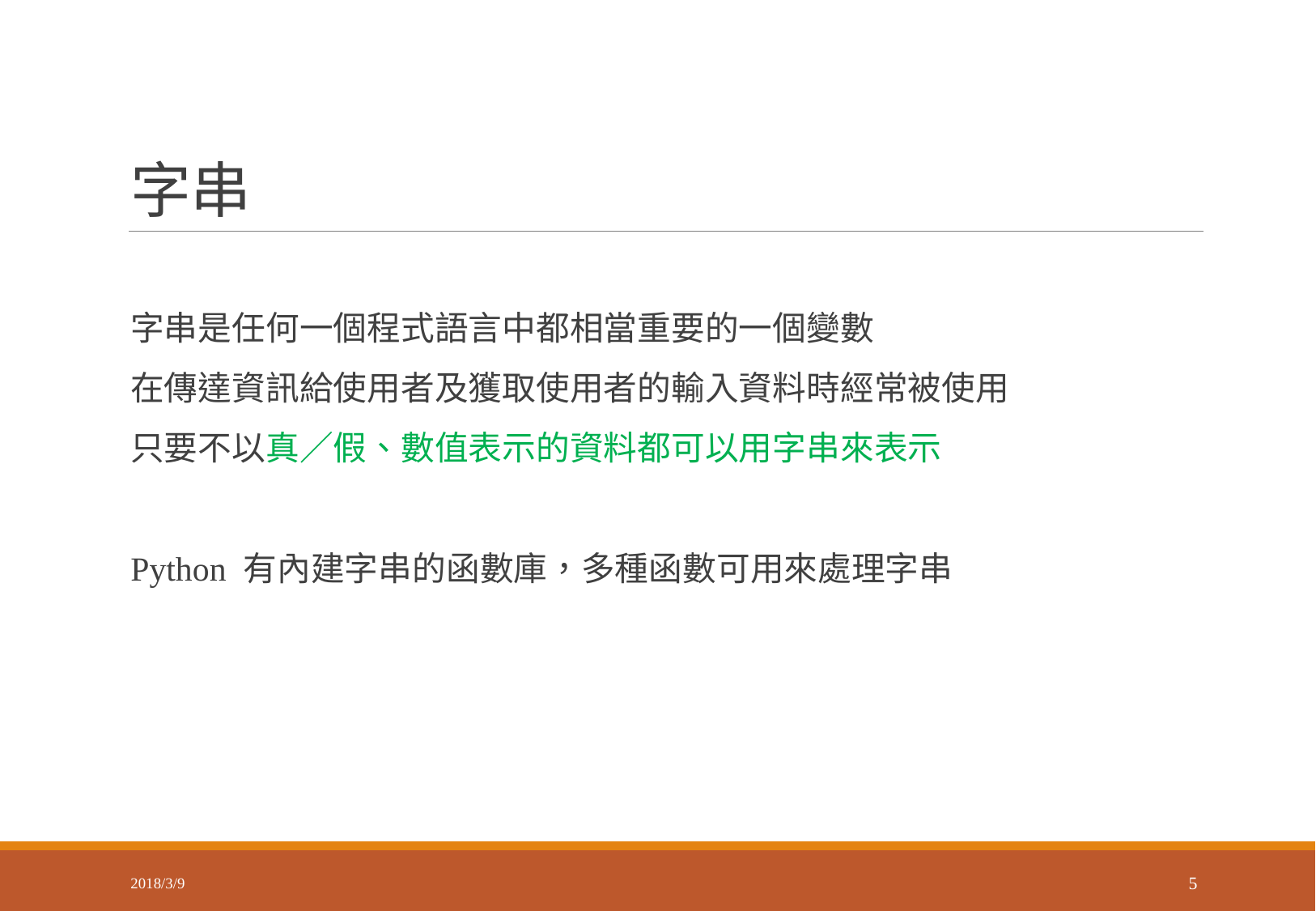

# 字串

字串是任何一個程式語言中都相當重要的一個變數
在傳達資訊給使用者及獲取使用者的輸入資料時經常被使用
只要不以真／假、數值表示的資料都可以用字串來表示

Python 有內建字串的函數庫，多種函數可用來處理字串
2018/3/9
5